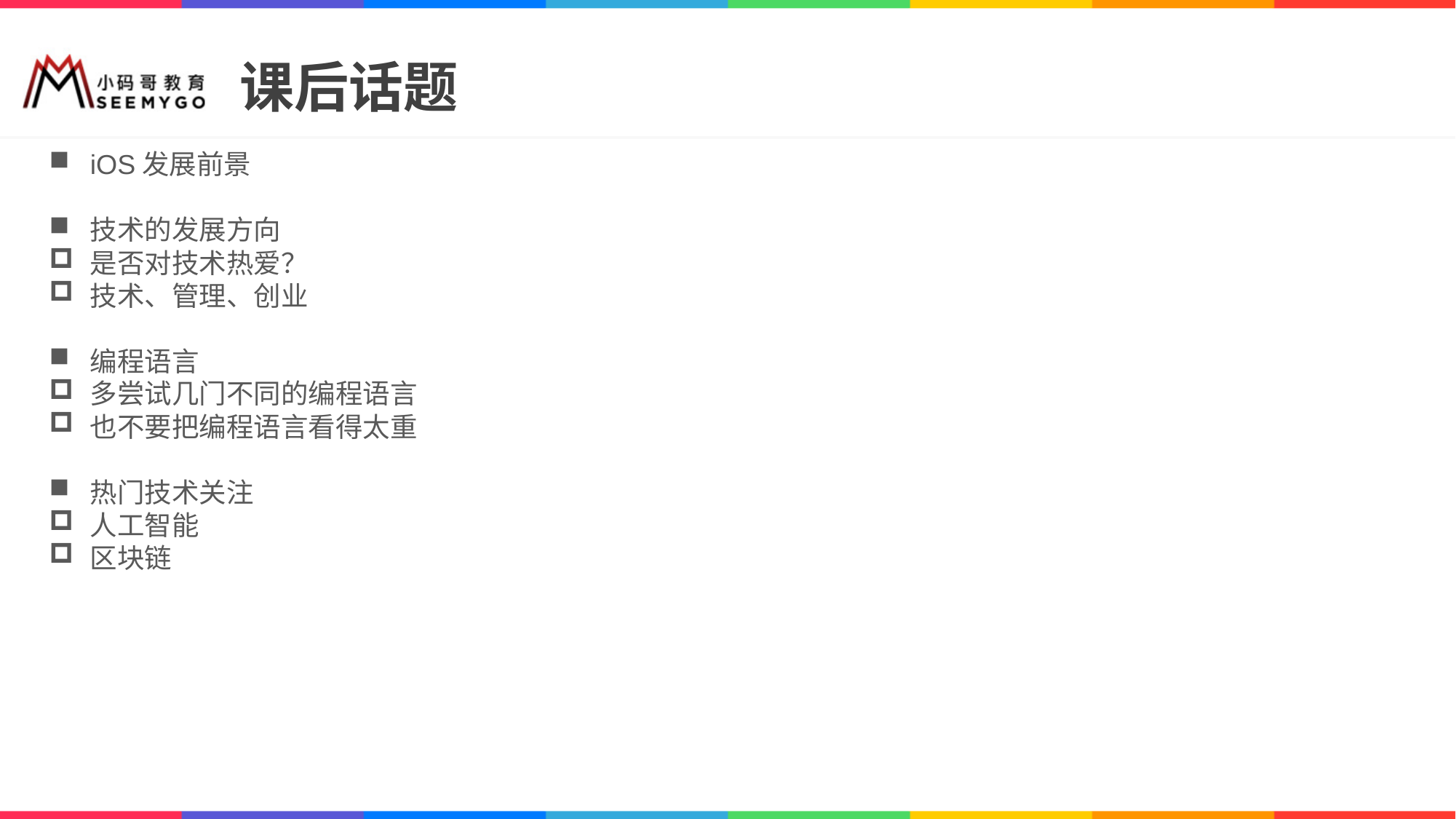

# 课后话题
iOS发展前景

技术的发展方向
是否对技术热爱？
技术、管理、创业

编程语言
多尝试几门不同的编程语言
也不要把编程语言看得太重

热门技术关注
人工智能
区块链